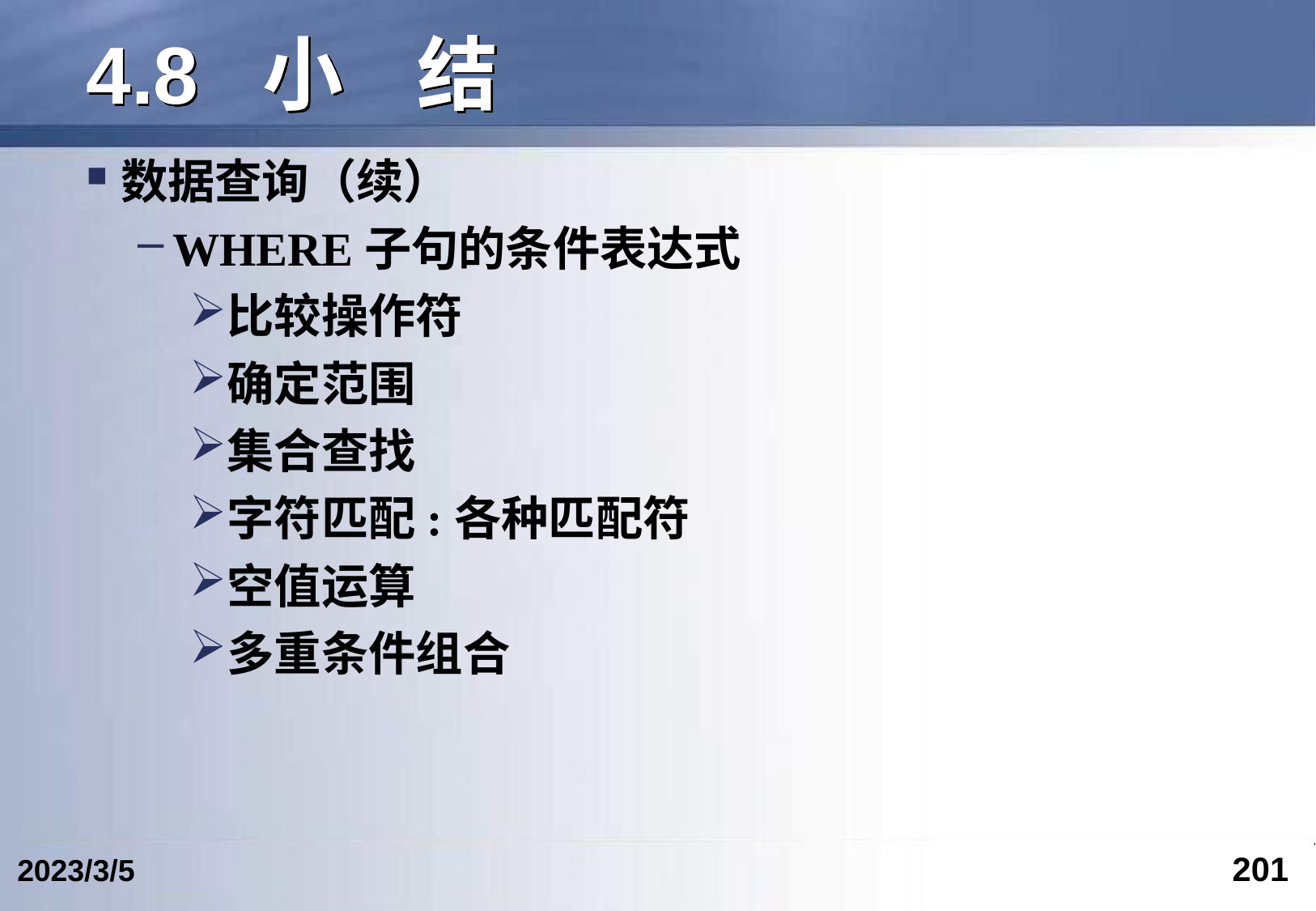

# 4.8  小    结
数据查询（续）
WHERE子句的条件表达式
比较操作符
确定范围
集合查找
字符匹配:各种匹配符
空值运算
多重条件组合

201
2023/3/5